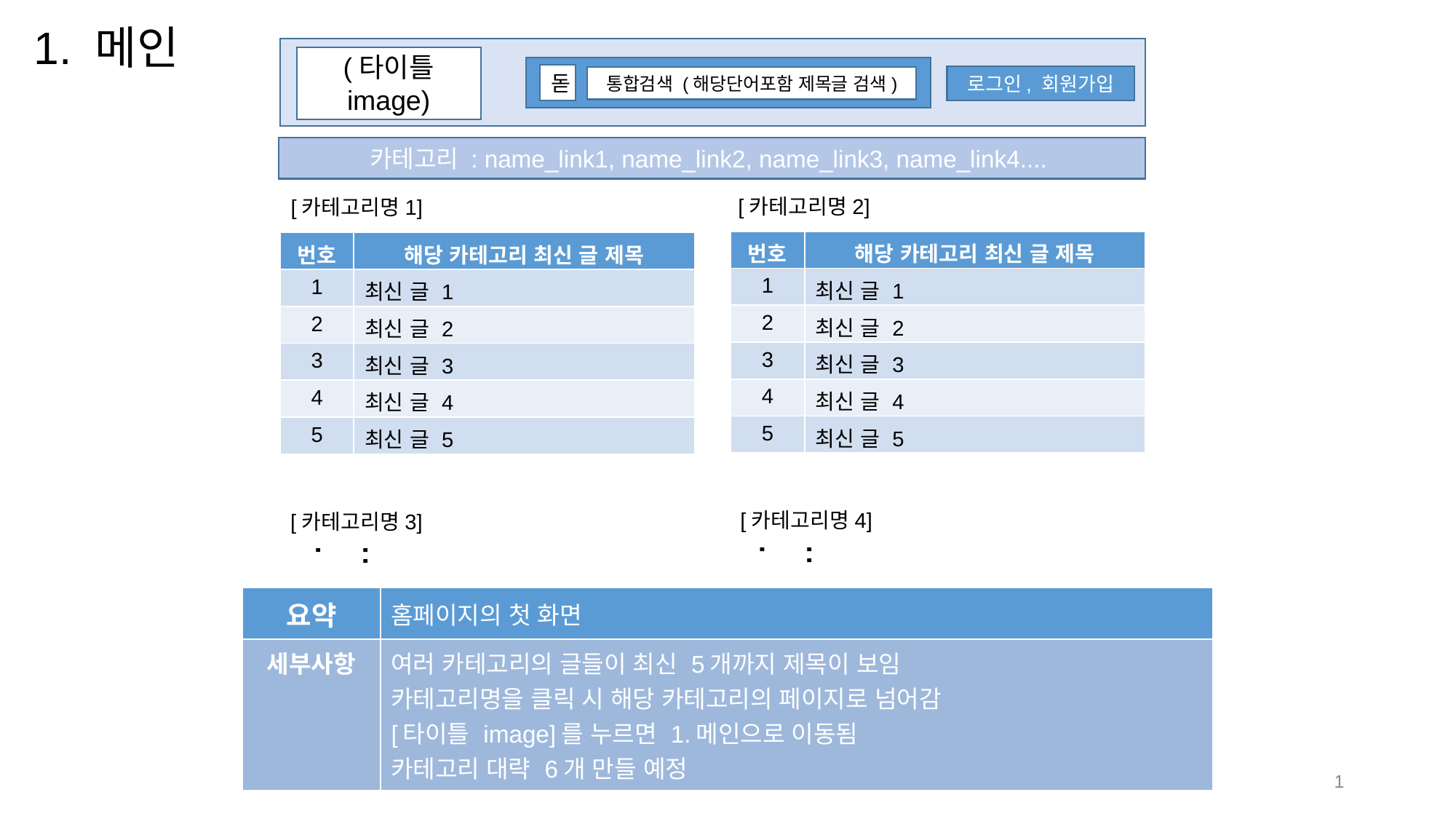

# 1. 메인

(타이틀 image)

돋
로그인, 회원가입
통합검색 (해당단어포함 제목글 검색)
카테고리 : name_link1, name_link2, name_link3, name_link4....
[카테고리명1]
[카테고리명2]
| 번호 | 해당 카테고리 최신 글 제목 |
| --- | --- |
| 1 | 최신 글 1 |
| 2 | 최신 글 2 |
| 3 | 최신 글 3 |
| 4 | 최신 글 4 |
| 5 | 최신 글 5 |
| 번호 | 해당 카테고리 최신 글 제목 |
| --- | --- |
| 1 | 최신 글 1 |
| 2 | 최신 글 2 |
| 3 | 최신 글 3 |
| 4 | 최신 글 4 |
| 5 | 최신 글 5 |
[카테고리명4]
[카테고리명3]
...
...
| 요약 | 홈페이지의 첫 화면 |
| --- | --- |
| 세부사항 | 여러 카테고리의 글들이 최신 5개까지 제목이 보임 카테고리명을 클릭 시 해당 카테고리의 페이지로 넘어감 [타이틀 image]를 누르면 1.메인으로 이동됨 카테고리 대략 6개 만들 예정 |
1